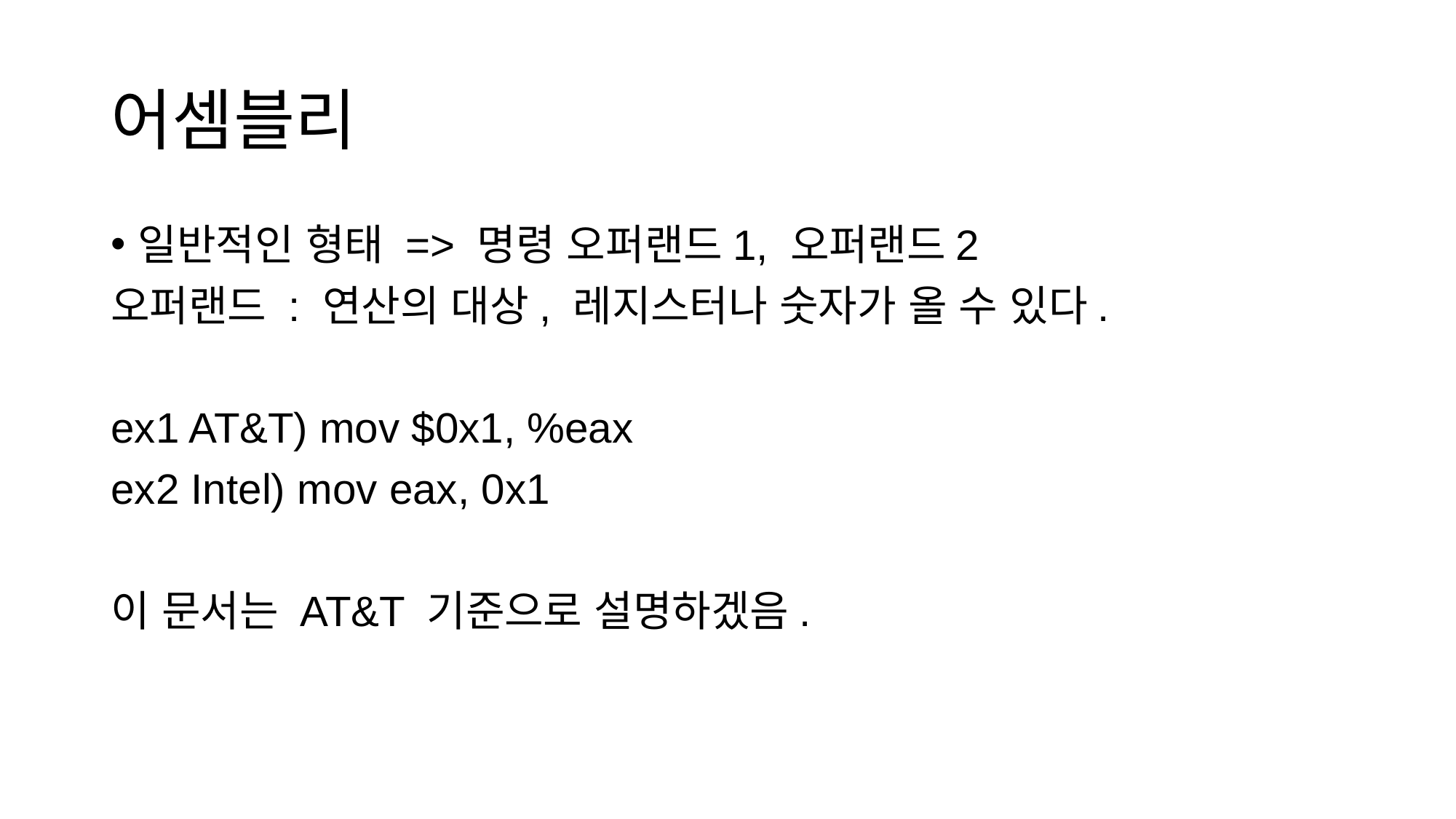

# 어셈블리
일반적인 형태 => 명령 오퍼랜드1, 오퍼랜드2
오퍼랜드 : 연산의 대상, 레지스터나 숫자가 올 수 있다.

ex1 AT&T) mov $0x1, %eax
ex2 Intel) mov eax, 0x1

이 문서는 AT&T 기준으로 설명하겠음.